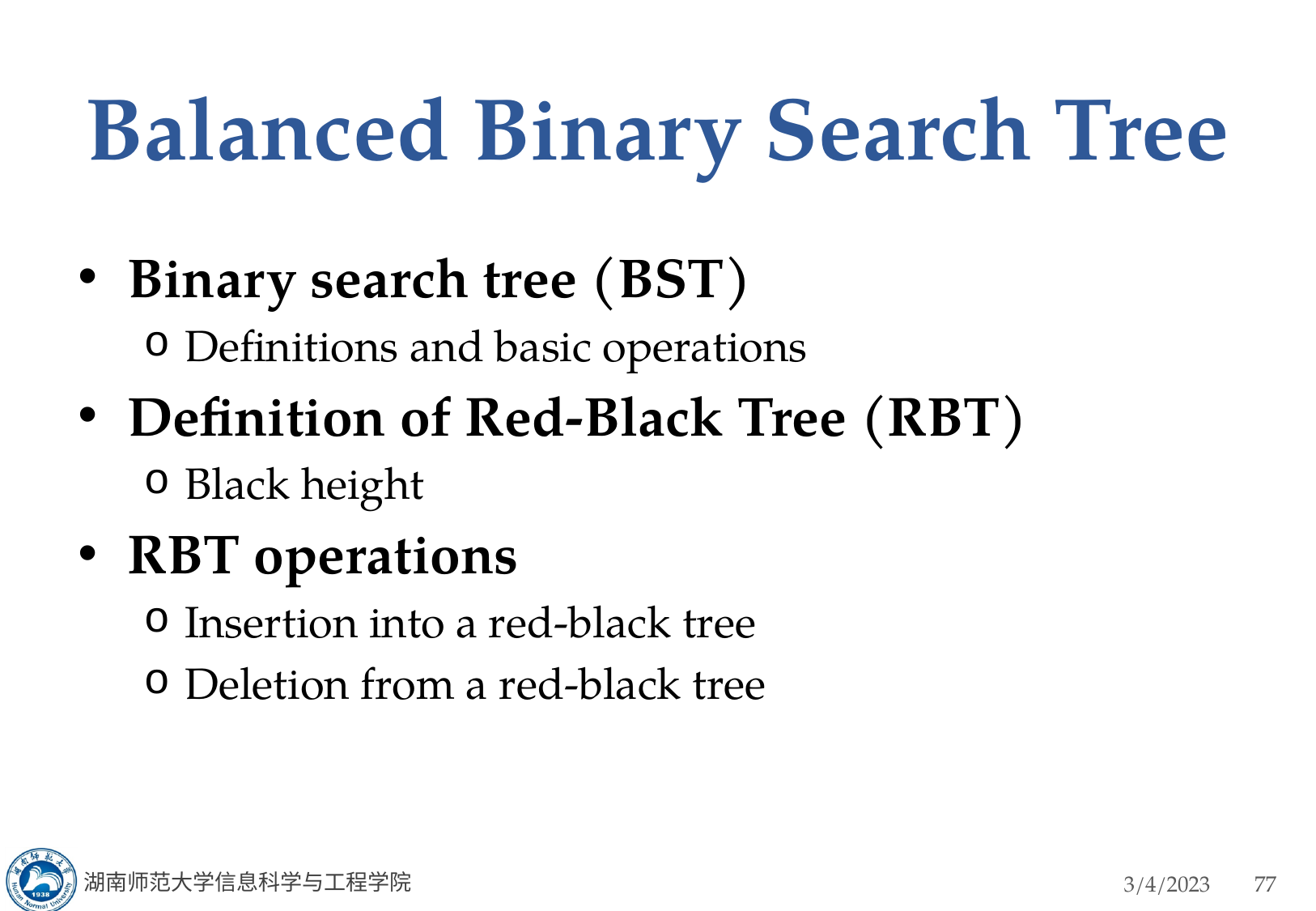

# Balanced Binary Search Tree
Binary search tree (BST)
Definitions and basic operations
Definition of Red-Black Tree (RBT)
Black height
RBT operations
Insertion into a red-black tree
Deletion from a red-black tree
湖南师范大学信息科学与工程学院
3/4/2023
77